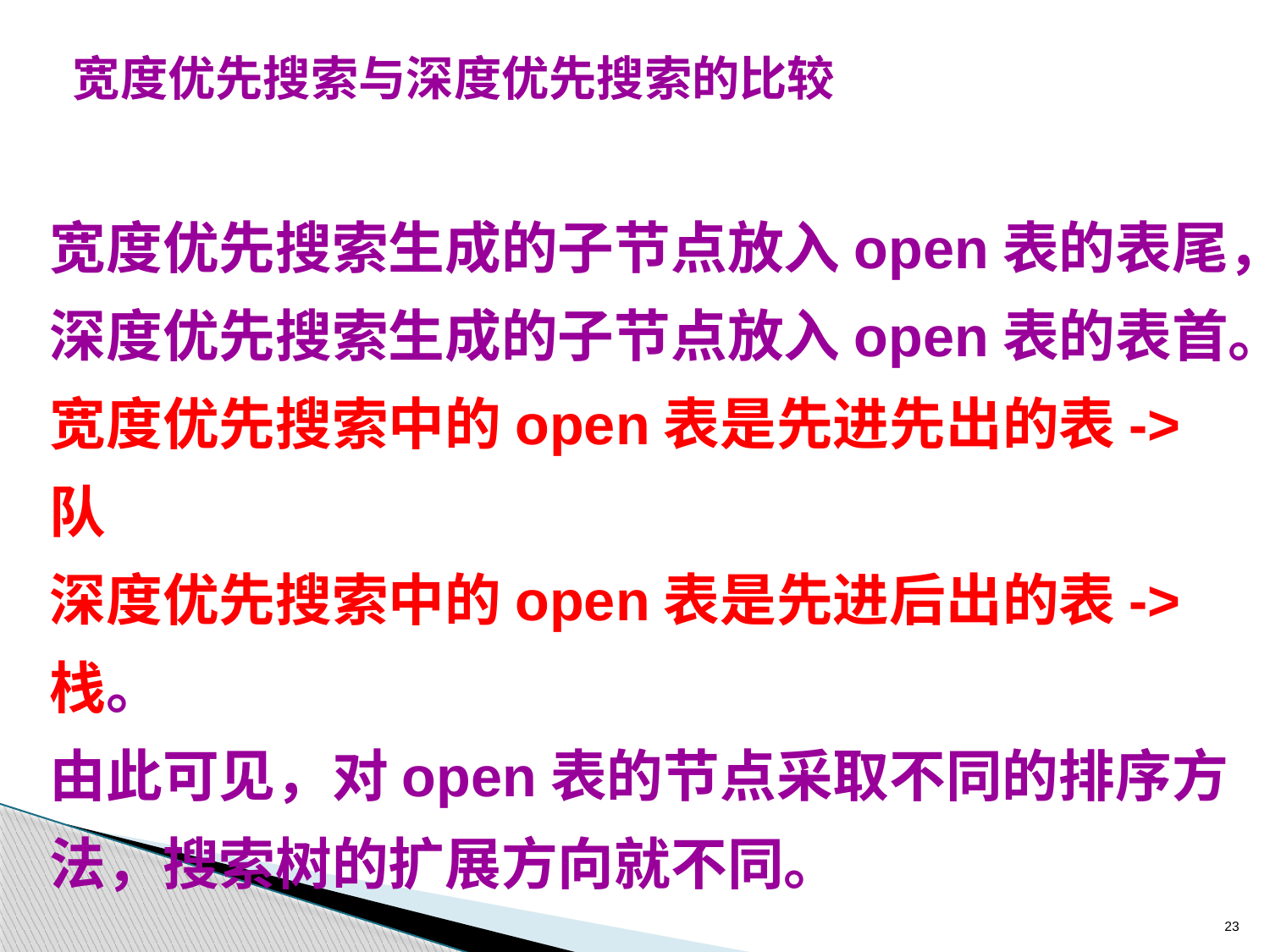

宽度优先搜索与深度优先搜索的比较
宽度优先搜索生成的子节点放入open表的表尾，
深度优先搜索生成的子节点放入open表的表首。
宽度优先搜索中的open表是先进先出的表->队
深度优先搜索中的open表是先进后出的表->栈。
由此可见，对open表的节点采取不同的排序方法，搜索树的扩展方向就不同。
23